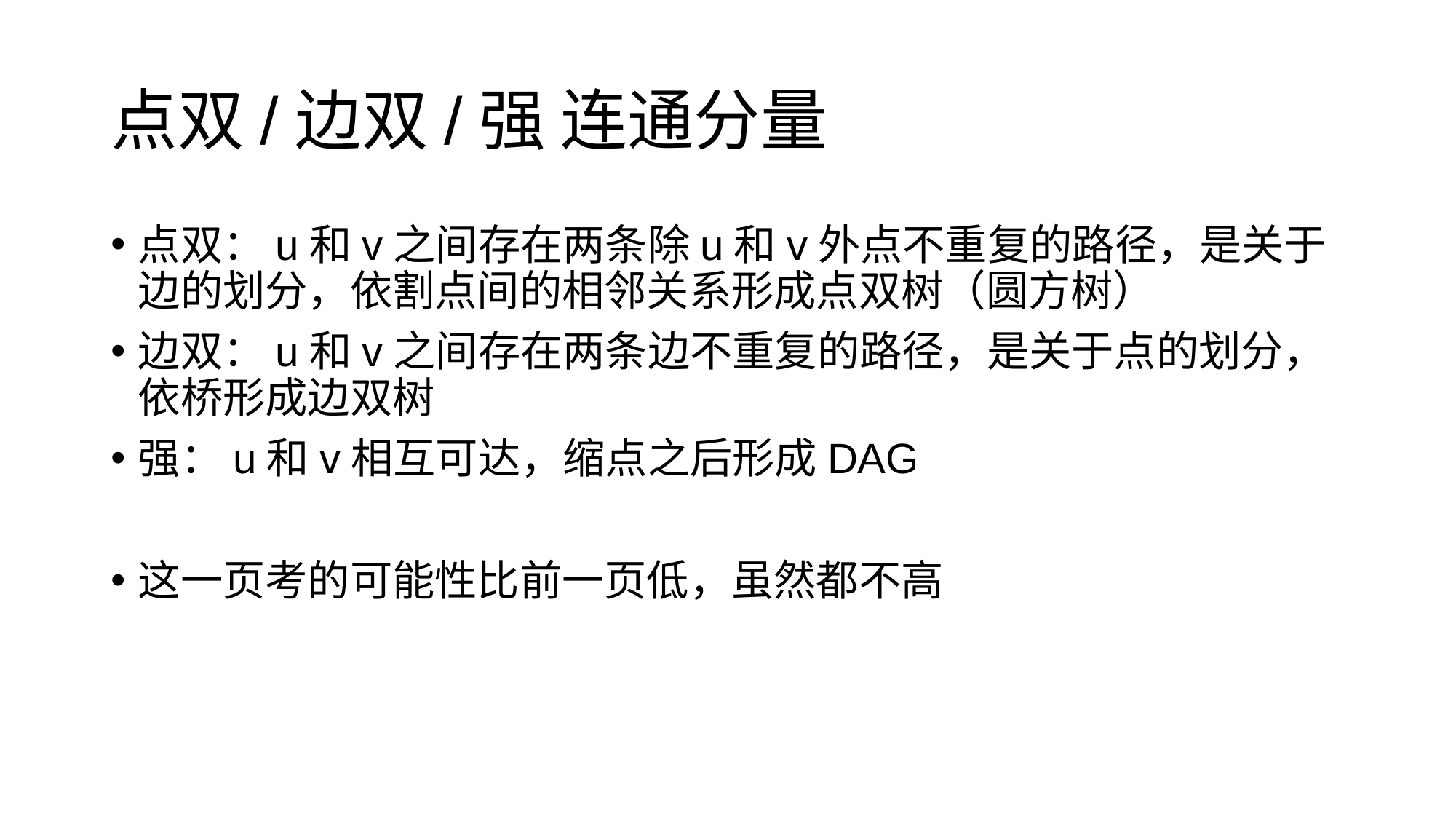

# 点双/边双/强 连通分量
点双：u和v之间存在两条除u和v外点不重复的路径，是关于边的划分，依割点间的相邻关系形成点双树（圆方树）
边双：u和v之间存在两条边不重复的路径，是关于点的划分，依桥形成边双树
强：u和v相互可达，缩点之后形成DAG

这一页考的可能性比前一页低，虽然都不高